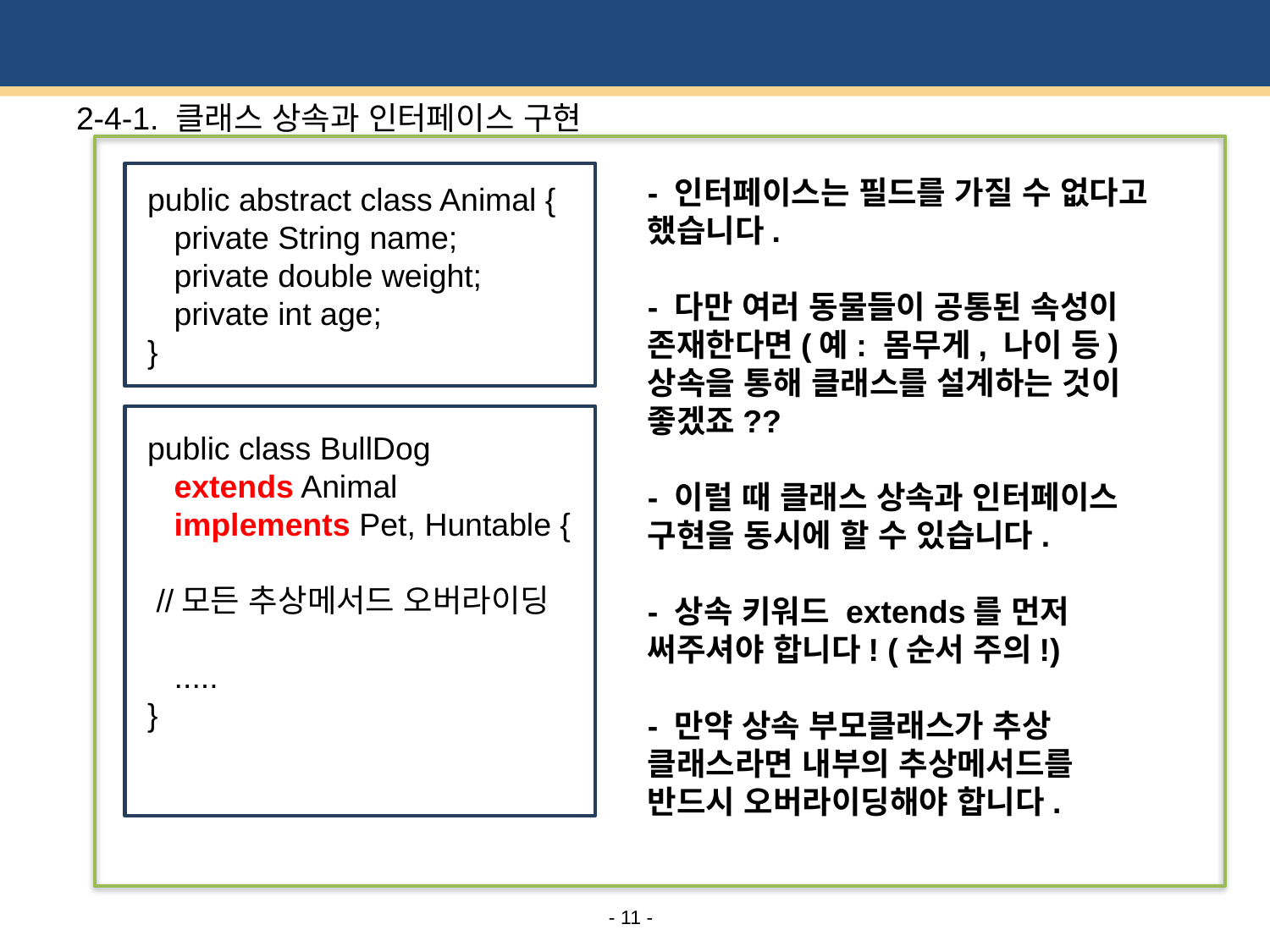

# 2-4-1. 클래스 상속과 인터페이스 구현

- 인터페이스는 필드를 가질 수 없다고 했습니다.

- 다만 여러 동물들이 공통된 속성이 존재한다면(예: 몸무게, 나이 등)
상속을 통해 클래스를 설계하는 것이 좋겠죠??

- 이럴 때 클래스 상속과 인터페이스 구현을 동시에 할 수 있습니다.

- 상속 키워드 extends를 먼저 써주셔야 합니다! (순서 주의!)

- 만약 상속 부모클래스가 추상 클래스라면 내부의 추상메서드를 반드시 오버라이딩해야 합니다.
public abstract class Animal {
   private String name;
   private double weight;
   private int age;
}

public class BullDog
   extends Animal
   implements Pet, Huntable {

 //모든 추상메서드 오버라이딩

   .....
}